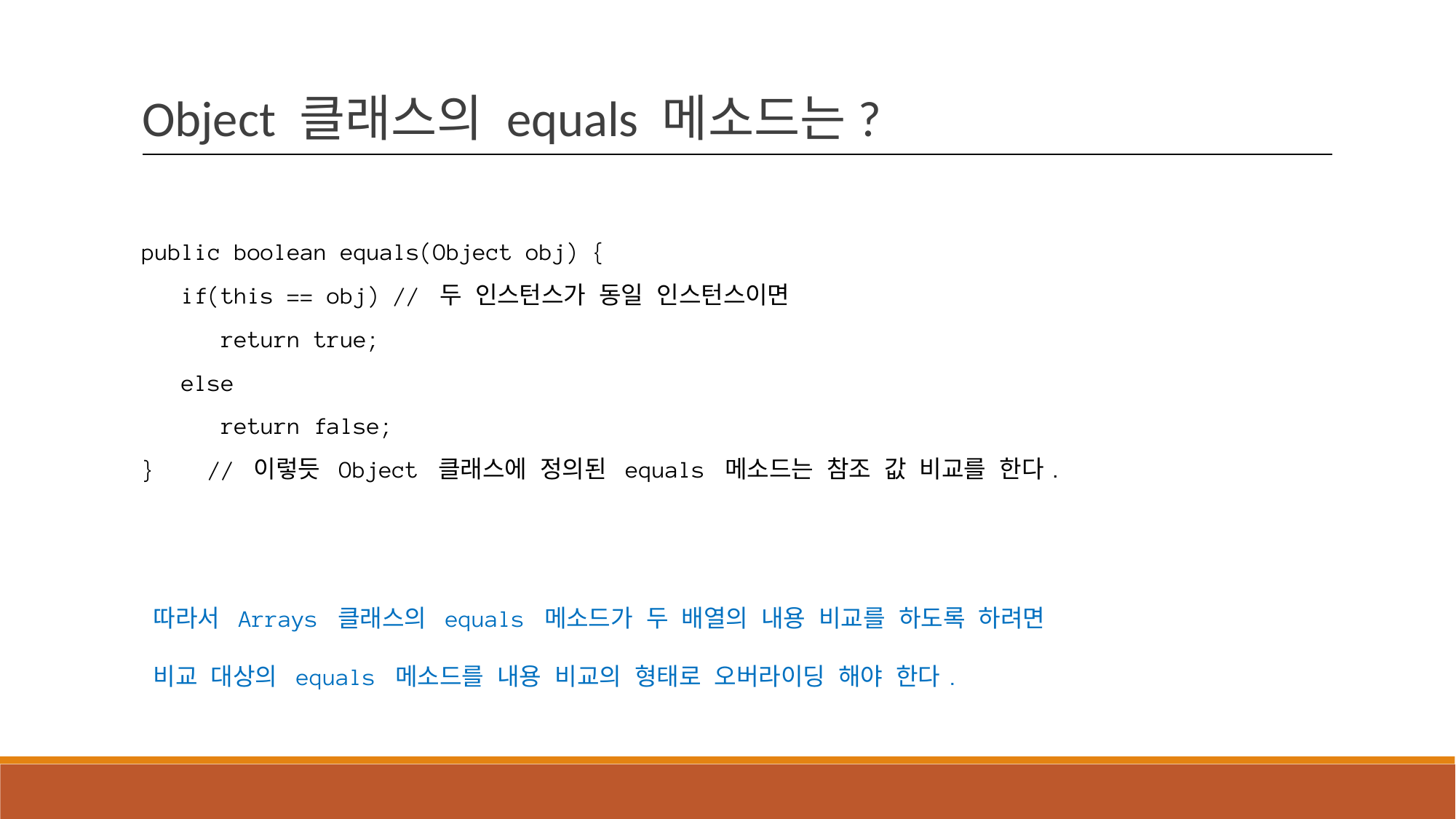

Object 클래스의 equals 메소드는?
public boolean equals(Object obj) {
   if(this == obj) // 두 인스턴스가 동일 인스턴스이면
      return true;
   else
      return false;
}    // 이렇듯 Object 클래스에 정의된 equals 메소드는 참조 값 비교를 한다.
따라서 Arrays 클래스의 equals 메소드가 두 배열의 내용 비교를 하도록 하려면
비교 대상의 equals 메소드를 내용 비교의 형태로 오버라이딩 해야 한다.